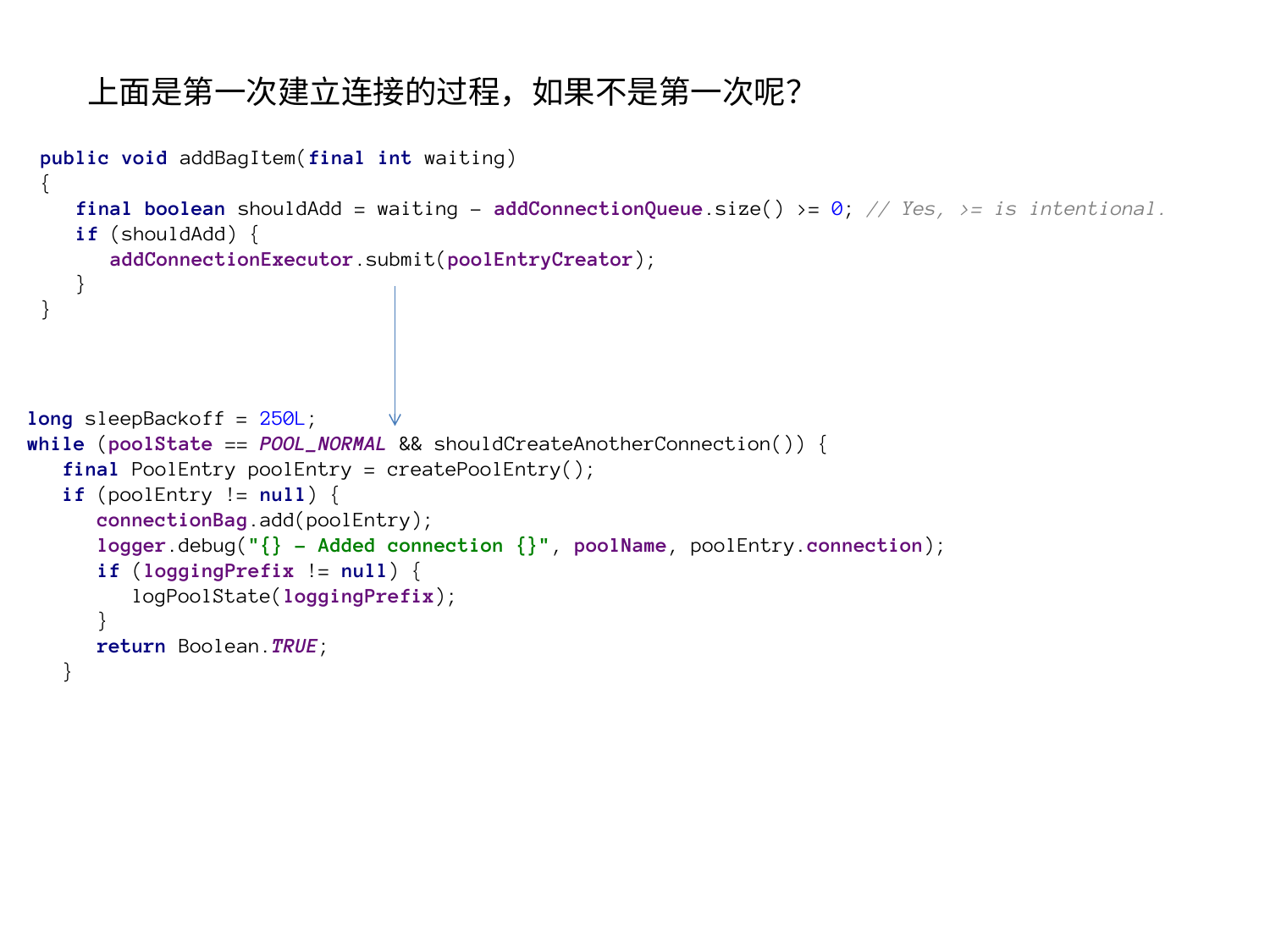

上面是第一次建立连接的过程，如果不是第一次呢？
public void addBagItem(final int waiting)
{
   final boolean shouldAdd = waiting - addConnectionQueue.size() >= 0; // Yes, >= is intentional.
   if (shouldAdd) {
      addConnectionExecutor.submit(poolEntryCreator);
   }
}
long sleepBackoff = 250L;
while (poolState == POOL_NORMAL && shouldCreateAnotherConnection()) {
   final PoolEntry poolEntry = createPoolEntry();
   if (poolEntry != null) {
      connectionBag.add(poolEntry);
      logger.debug("{} - Added connection {}", poolName, poolEntry.connection);
      if (loggingPrefix != null) {
         logPoolState(loggingPrefix);
      }
      return Boolean.TRUE;
   }